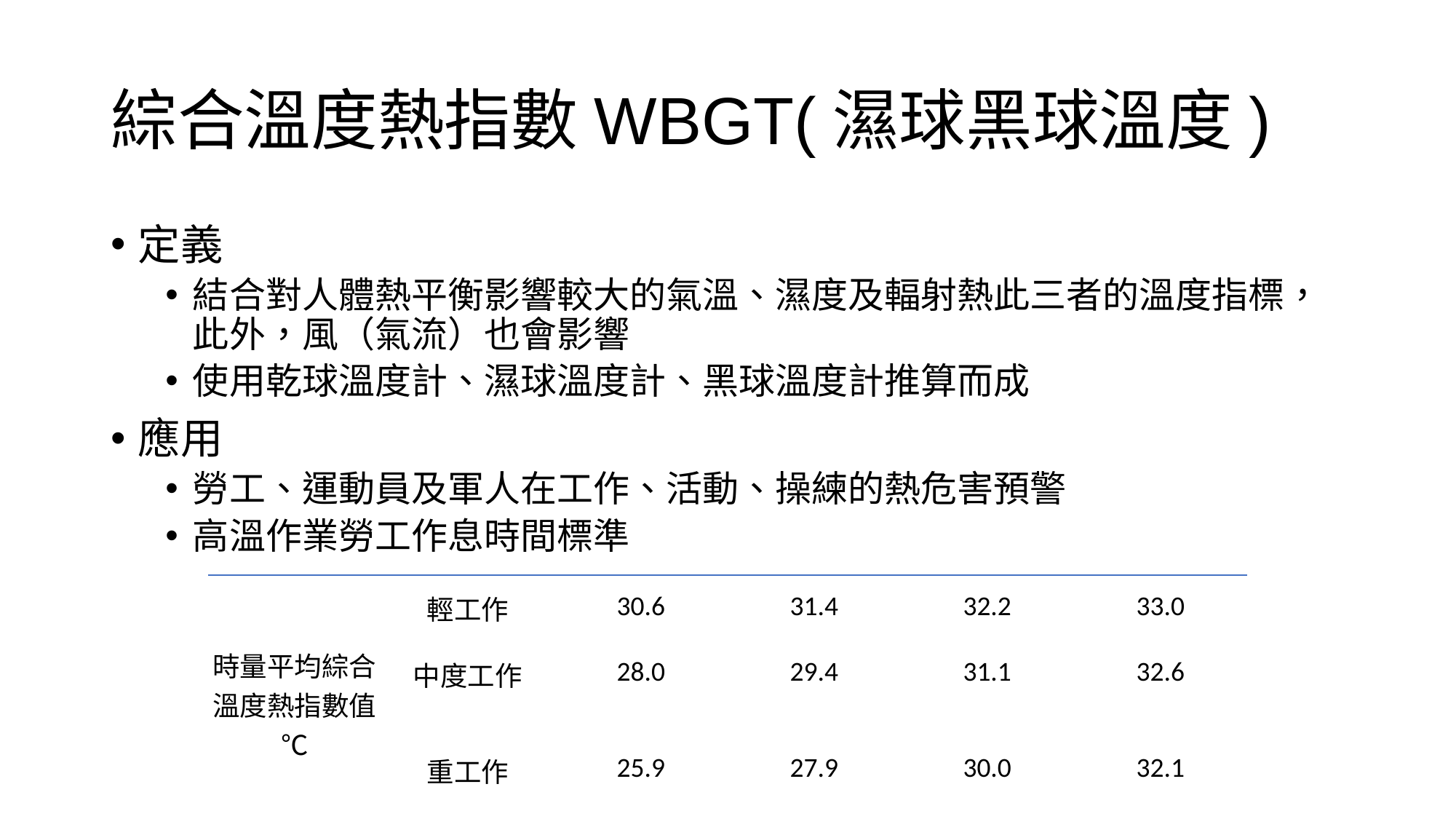

# 綜合溫度熱指數WBGT(濕球黑球溫度)
定義
結合對人體熱平衡影響較大的氣溫、濕度及輻射熱此三者的溫度指標，此外，風（氣流）也會影響
使用乾球溫度計、濕球溫度計、黑球溫度計推算而成
應用
勞工、運動員及軍人在工作、活動、操練的熱危害預警
高溫作業勞工作息時間標準

| 時量平均綜合 溫度熱指數值℃ | 輕工作 | 30.6 | 31.4 | 32.2 | 33.0 |
| --- | --- | --- | --- | --- | --- |
|  | 中度工作 | 28.0 | 29.4 | 31.1 | 32.6 |
|  | 重工作 | 25.9 | 27.9 | 30.0 | 32.1 |
| 每小時作息時間比例 |  | 連續作業 | 75%作業 25%休息 | 50%作業 50%休息 | 25%作業 75%休息 |